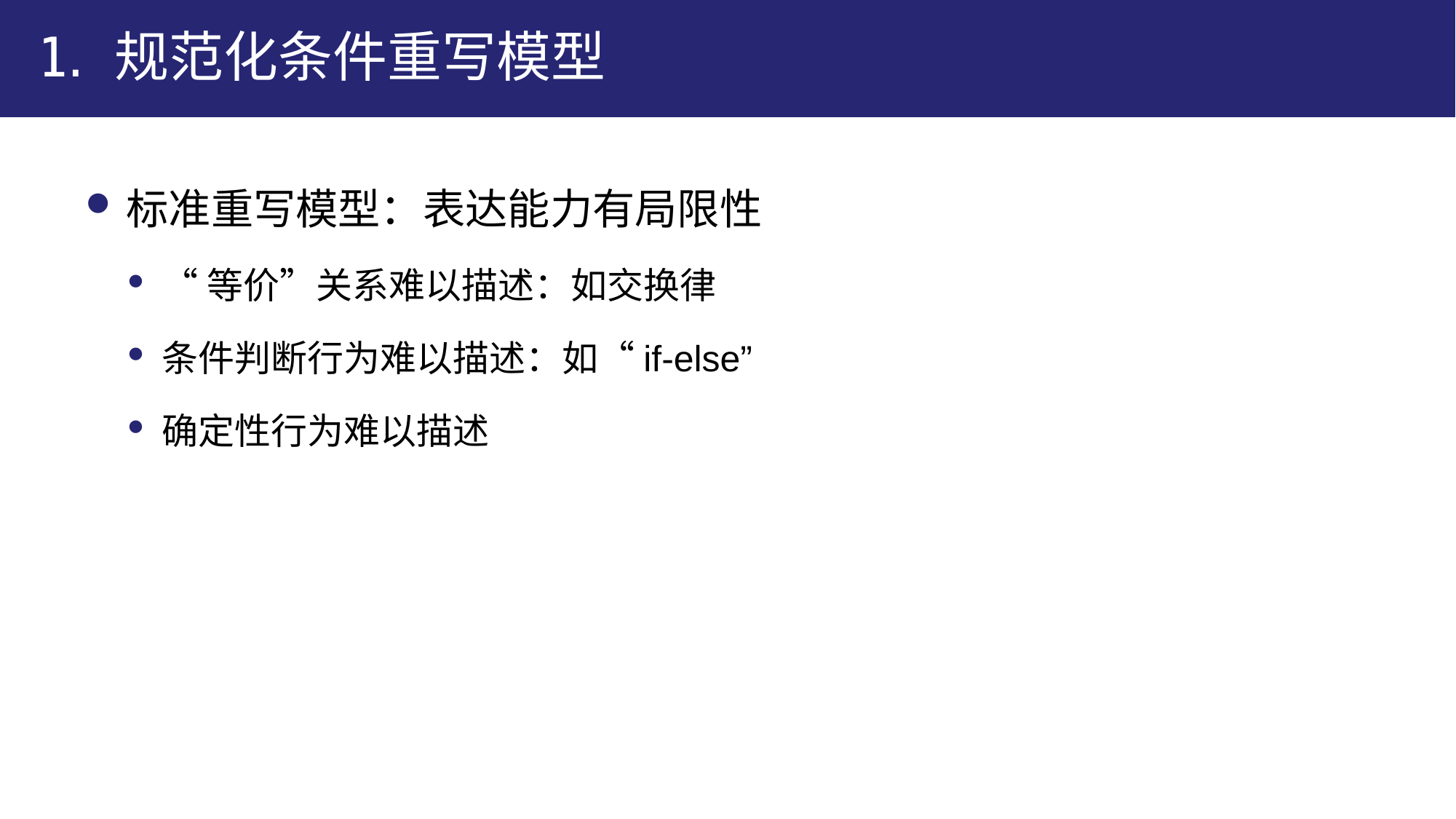

# 1. 规范化条件重写模型
标准重写模型：表达能力有局限性
“等价”关系难以描述：如交换律
条件判断行为难以描述：如“if-else”
确定性行为难以描述